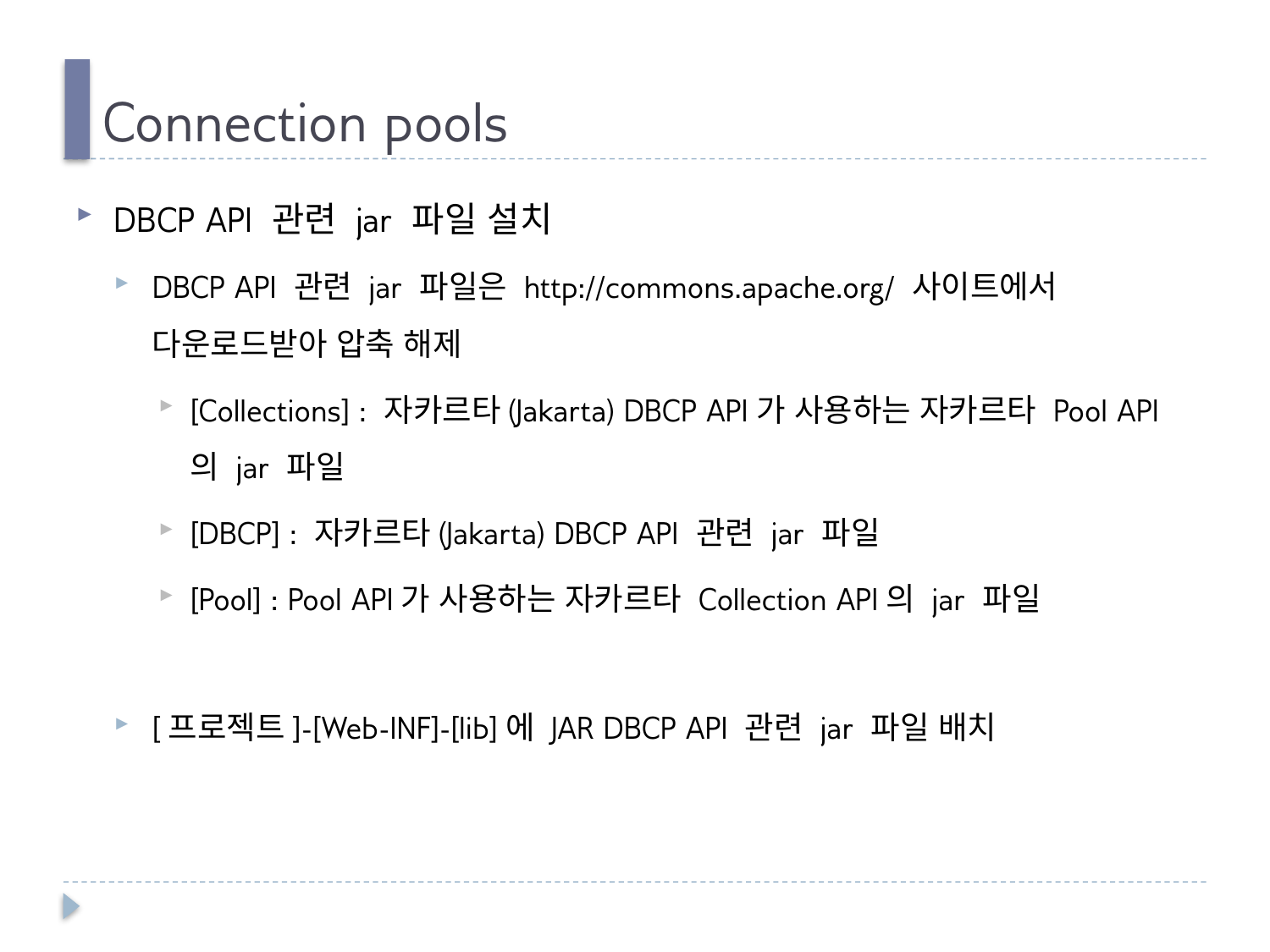

# Connection pools
DBCP API 관련 jar 파일 설치
DBCP API 관련 jar 파일은 http://commons.apache.org/ 사이트에서 다운로드받아 압축 해제
[Collections] : 자카르타(Jakarta) DBCP API가 사용하는 자카르타 Pool API의 jar 파일
[DBCP] : 자카르타(Jakarta) DBCP API 관련 jar 파일
[Pool] : Pool API가 사용하는 자카르타 Collection API의 jar 파일

[프로젝트]-[Web-INF]-[lib]에 JAR DBCP API 관련 jar 파일 배치